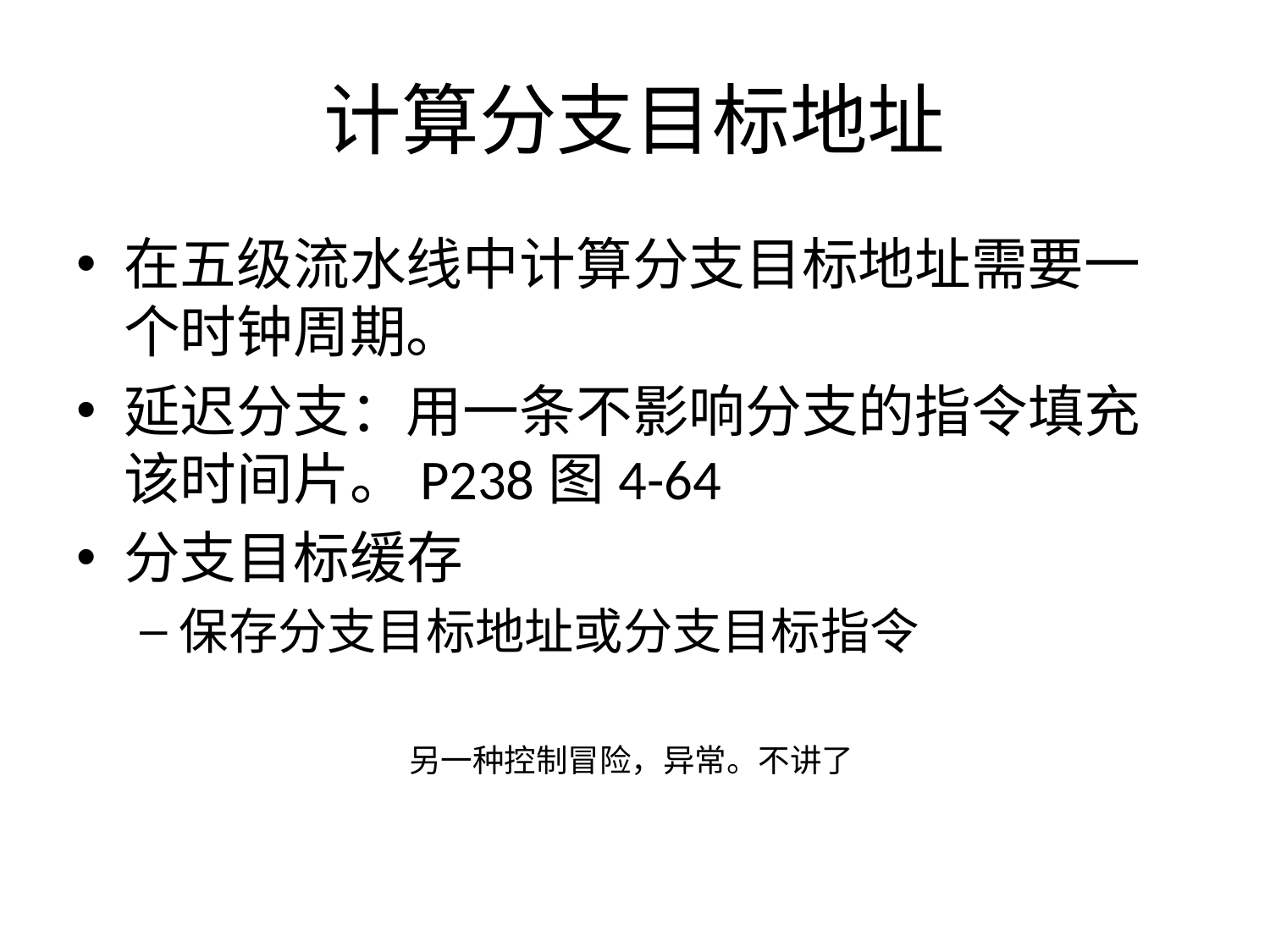

# 计算分支目标地址
在五级流水线中计算分支目标地址需要一个时钟周期。
延迟分支：用一条不影响分支的指令填充该时间片。P238图4-64
分支目标缓存
保存分支目标地址或分支目标指令
另一种控制冒险，异常。不讲了